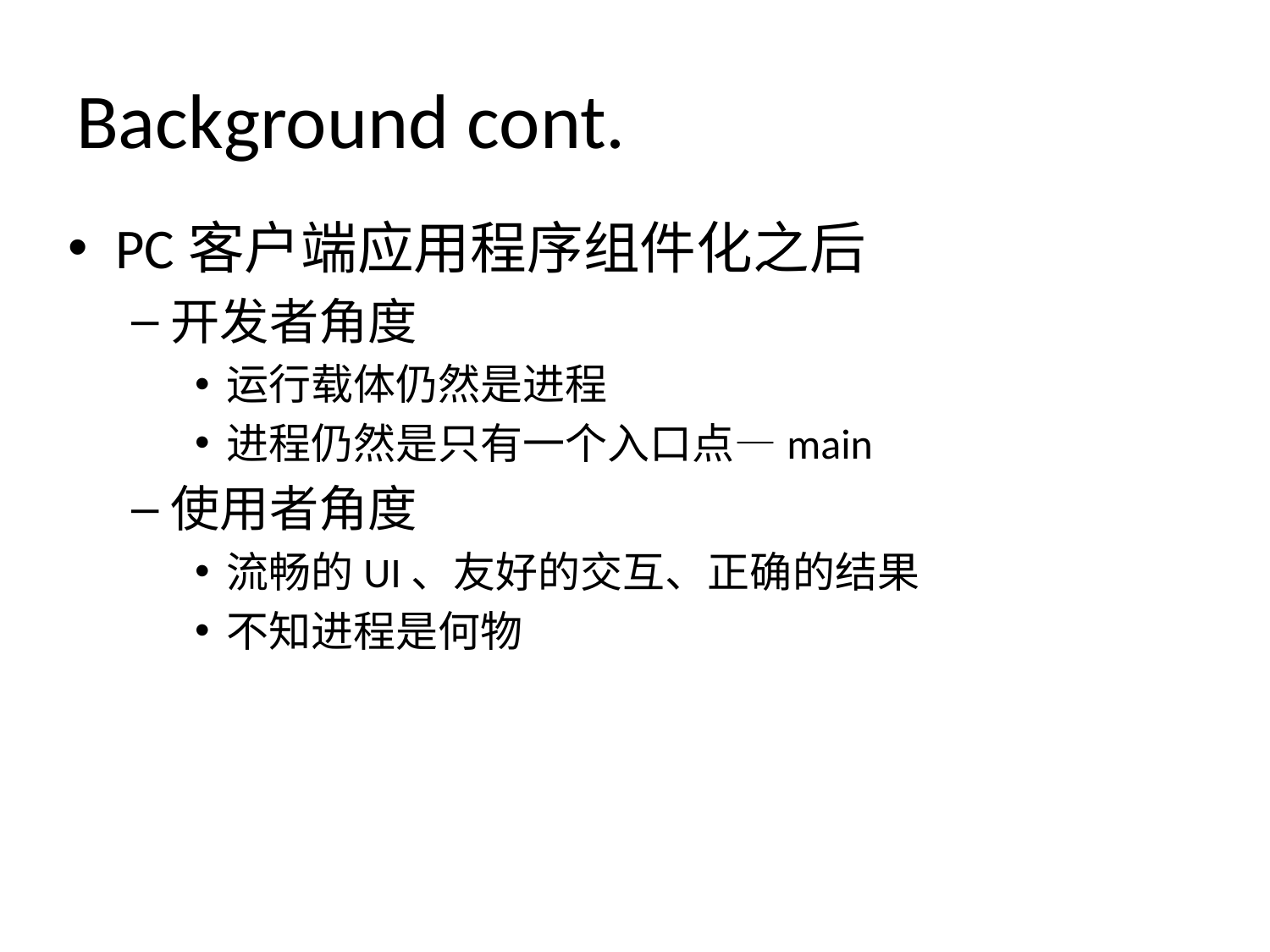

# Background cont.
PC客户端应用程序组件化之后
开发者角度
运行载体仍然是进程
进程仍然是只有一个入口点—main
使用者角度
流畅的UI、友好的交互、正确的结果
不知进程是何物